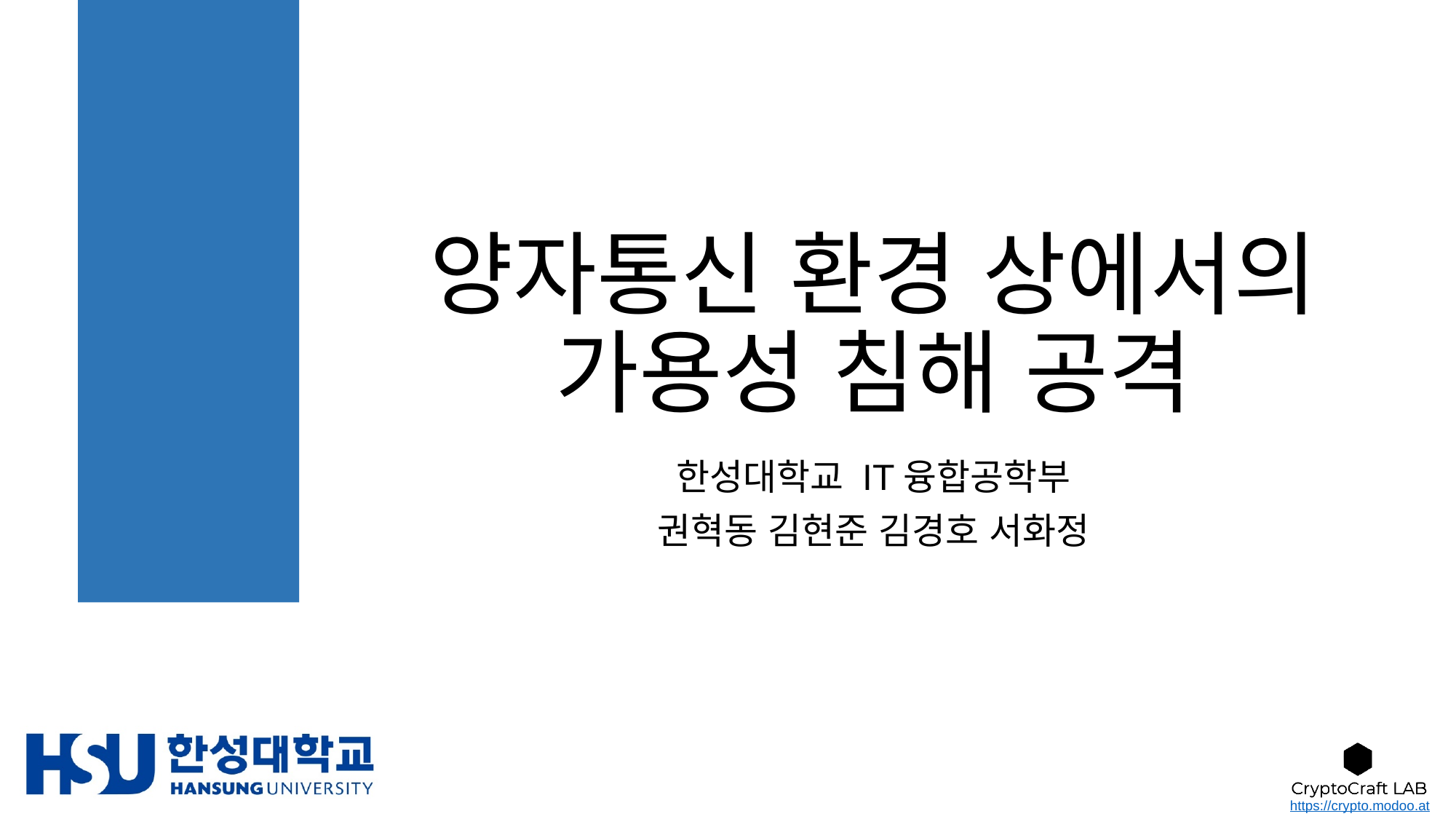

# 양자통신 환경 상에서의 가용성 침해 공격
한성대학교 IT융합공학부
권혁동 김현준 김경호 서화정